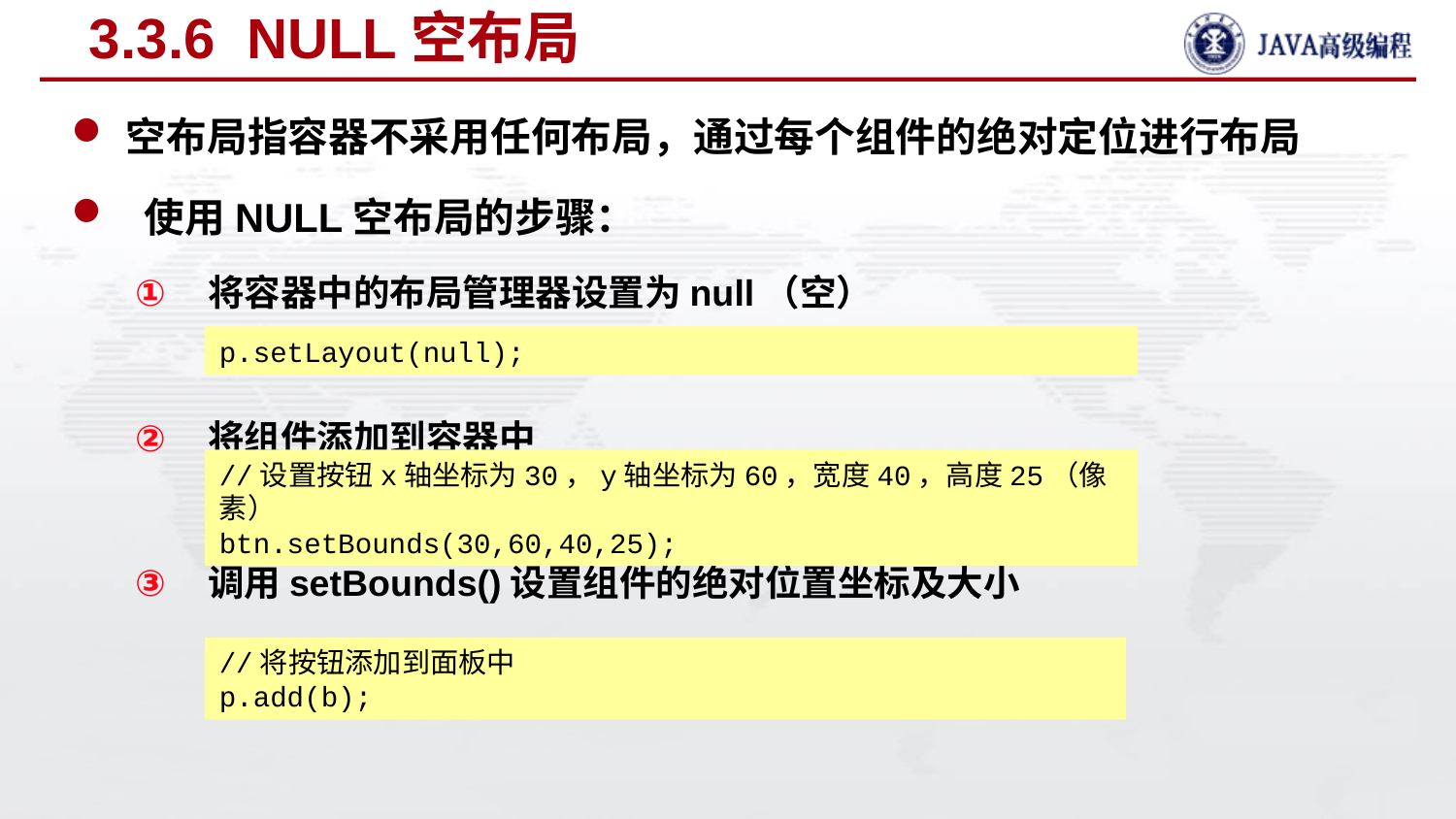

# 3.3.6  NULL空布局
空布局指容器不采用任何布局，通过每个组件的绝对定位进行布局
使用NULL空布局的步骤：
将容器中的布局管理器设置为null（空）

将组件添加到容器中

调用setBounds()设置组件的绝对位置坐标及大小
p.setLayout(null);
//设置按钮x轴坐标为30，y轴坐标为60，宽度40，高度25（像素）
btn.setBounds(30,60,40,25);
//将按钮添加到面板中
p.add(b);